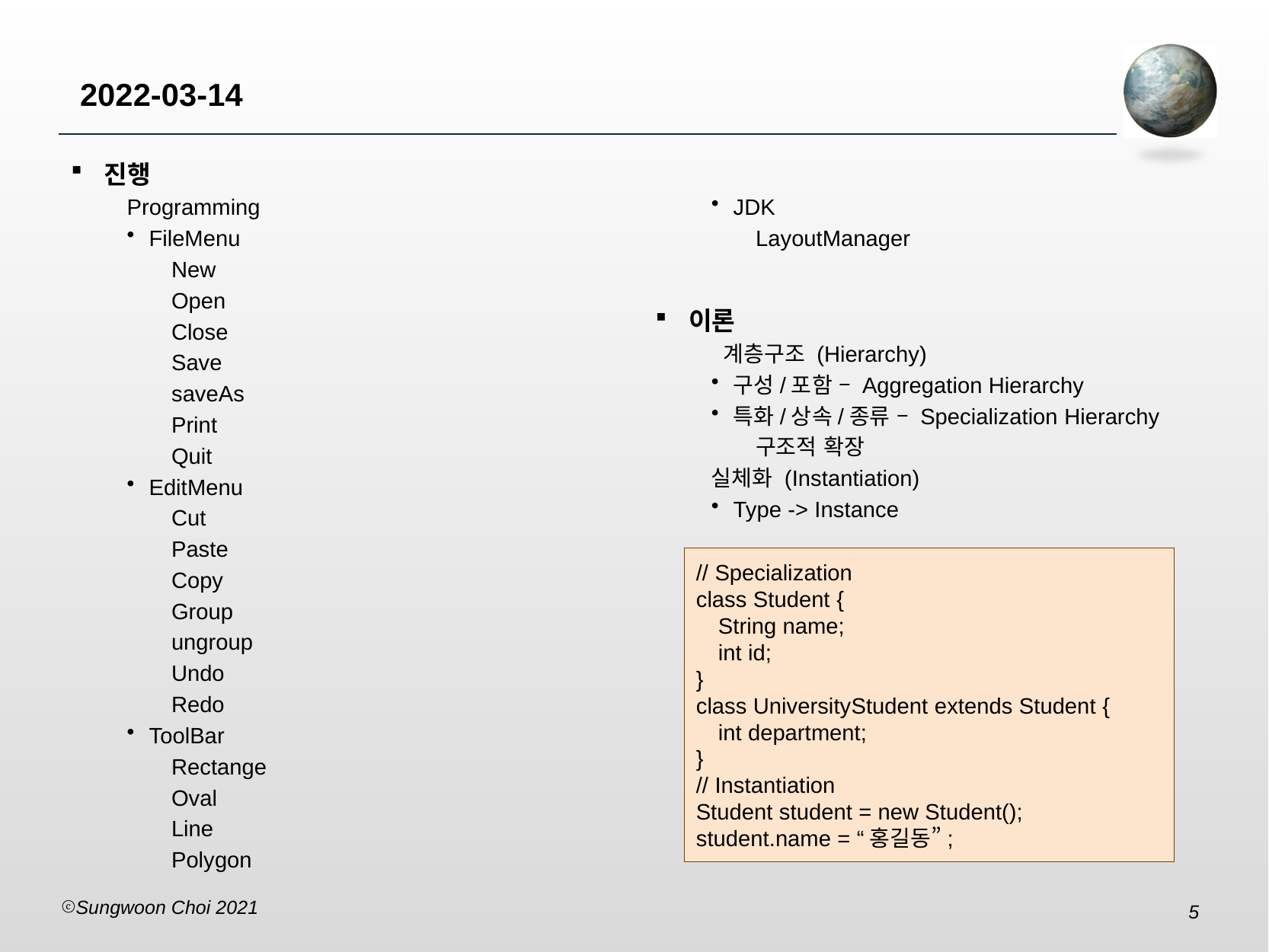

# 2022-03-14
진행
Programming
FileMenu
New
Open
Close
Save
saveAs
Print
Quit
EditMenu
Cut
Paste
Copy
Group
ungroup
Undo
Redo
ToolBar
Rectange
Oval
Line
Polygon

JDK
LayoutManager

이론
 계층구조 (Hierarchy)
구성/포함 – Aggregation Hierarchy
특화/상속/종류 – Specialization Hierarchy
구조적 확장
실체화 (Instantiation)
Type -> Instance
// Specialization
class Student {
	String name;
	int id;
}
class UniversityStudent extends Student {
	int department;
}
// Instantiation
Student student = new Student();
student.name = “홍길동”;
Sungwoon Choi 2021
5